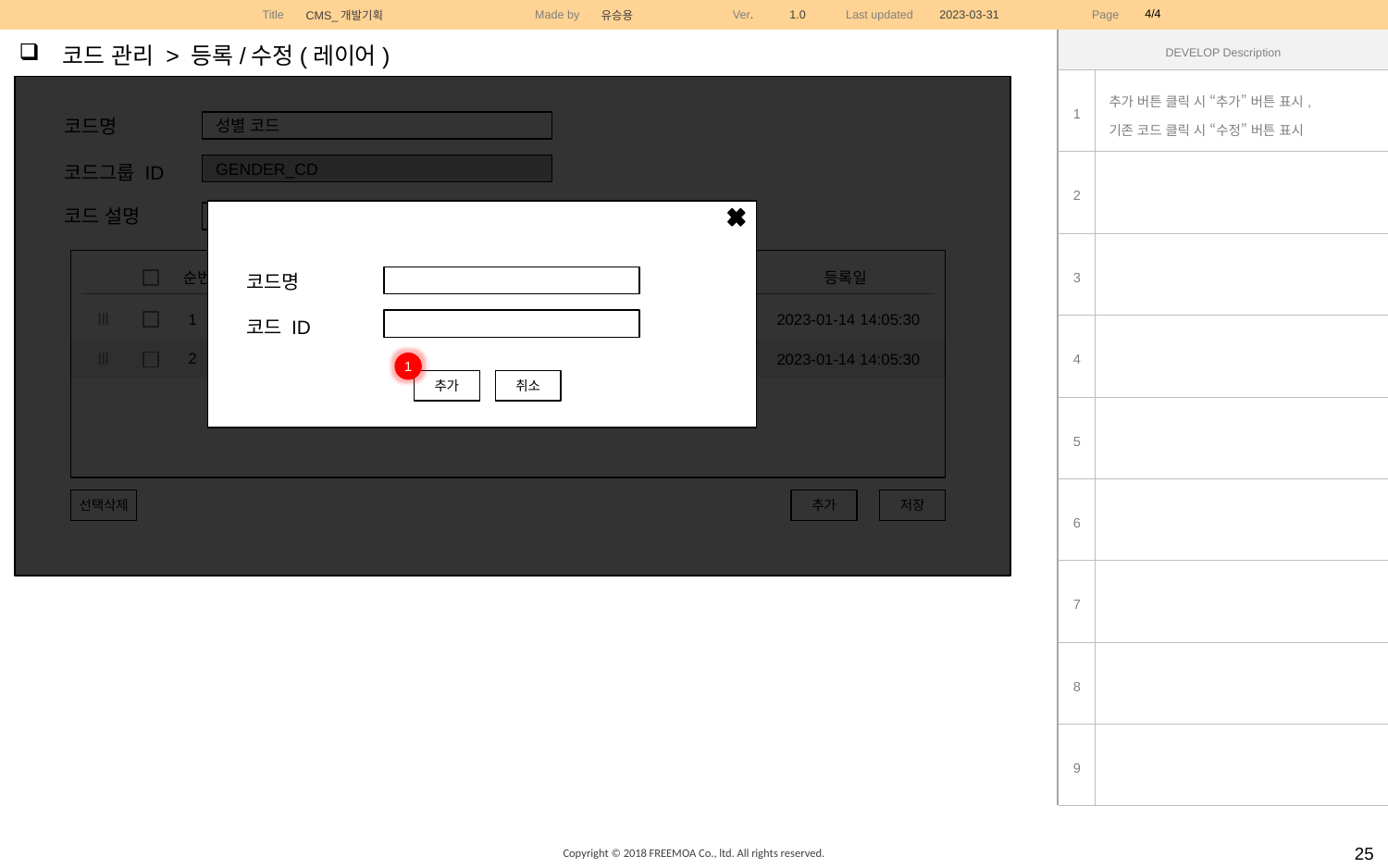

4/4
| DEVELOP Description |  |
| --- | --- |
| 1 | 추가 버튼 클릭 시 “추가” 버튼 표시, 기존 코드 클릭 시 “수정” 버튼 표시 |
| 2 |  |
| 3 |  |
| 4 |  |
| 5 |  |
| 6 |  |
| 7 |  |
| 8 |  |
| 9 |  |
코드 관리 > 등록/수정(레이어)
1

코드명
성별 코드
코드그룹 ID
GENDER_CD
코드 설명

남, 여 성별을 구분하기 위한 코드

순번
코드명
코드 ID
작성자
등록일
코드명

2

1
남성
M
관리자
2023-01-14 14:05:30
lll
코드 ID

2
여성
F
관리자
2023-01-14 14:05:30
lll
1

추가
취소
선택삭제
추가
저장